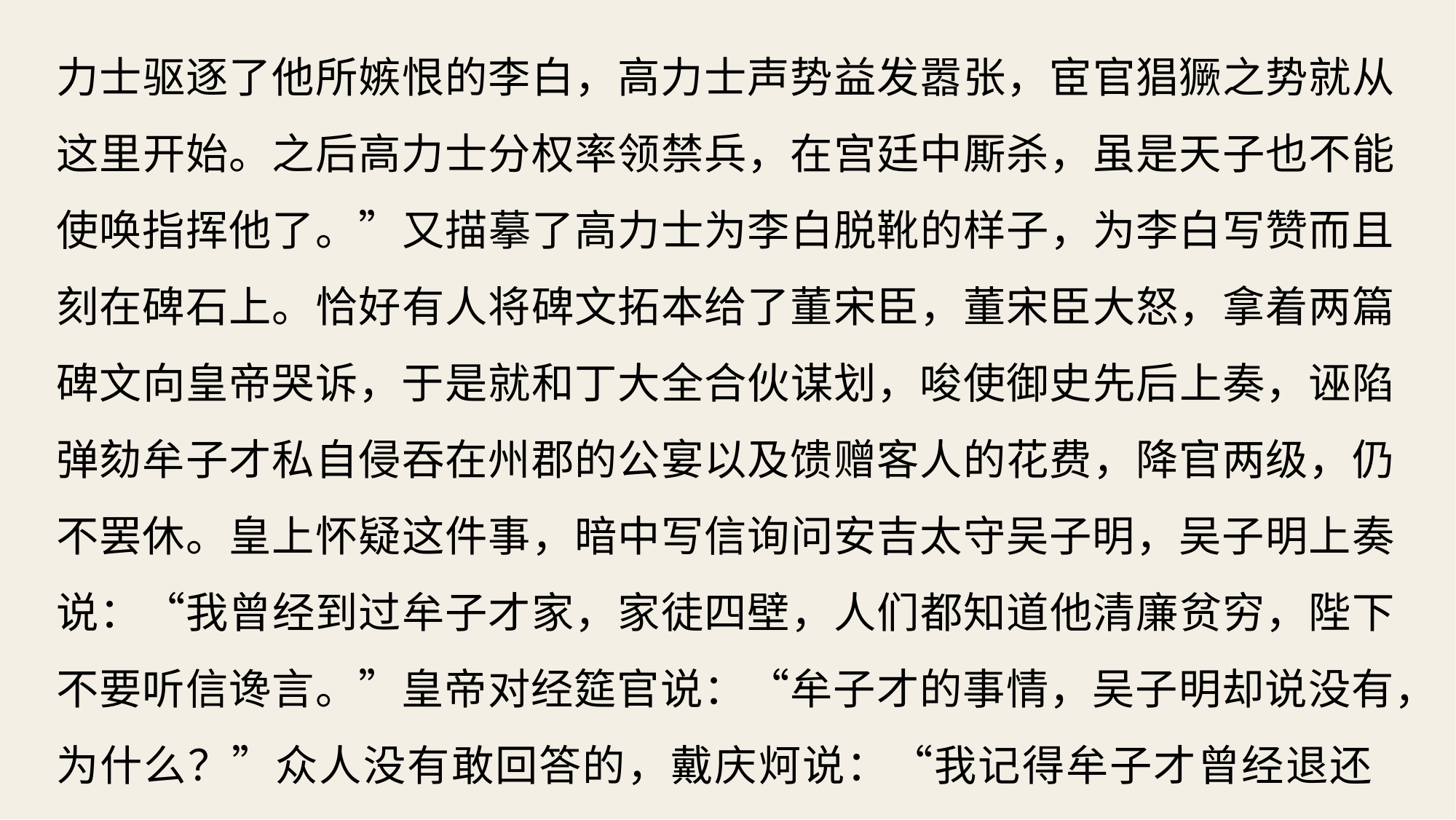

力士驱逐了他所嫉恨的李白，高力士声势益发嚣张，宦官猖獗之势就从这里开始。之后高力士分权率领禁兵，在宫廷中厮杀，虽是天子也不能使唤指挥他了。”又描摹了高力士为李白脱靴的样子，为李白写赞而且刻在碑石上。恰好有人将碑文拓本给了董宋臣，董宋臣大怒，拿着两篇碑文向皇帝哭诉，于是就和丁大全合伙谋划，唆使御史先后上奏，诬陷弹劾牟子才私自侵吞在州郡的公宴以及馈赠客人的花费，降官两级，仍不罢休。皇上怀疑这件事，暗中写信询问安吉太守吴子明，吴子明上奏说：“我曾经到过牟子才家，家徒四壁，人们都知道他清廉贫穷，陛下不要听信谗言。”皇帝对经筵官说：“牟子才的事情，吴子明却说没有，为什么？”众人没有敢回答的，戴庆炣说：“我记得牟子才曾经退还